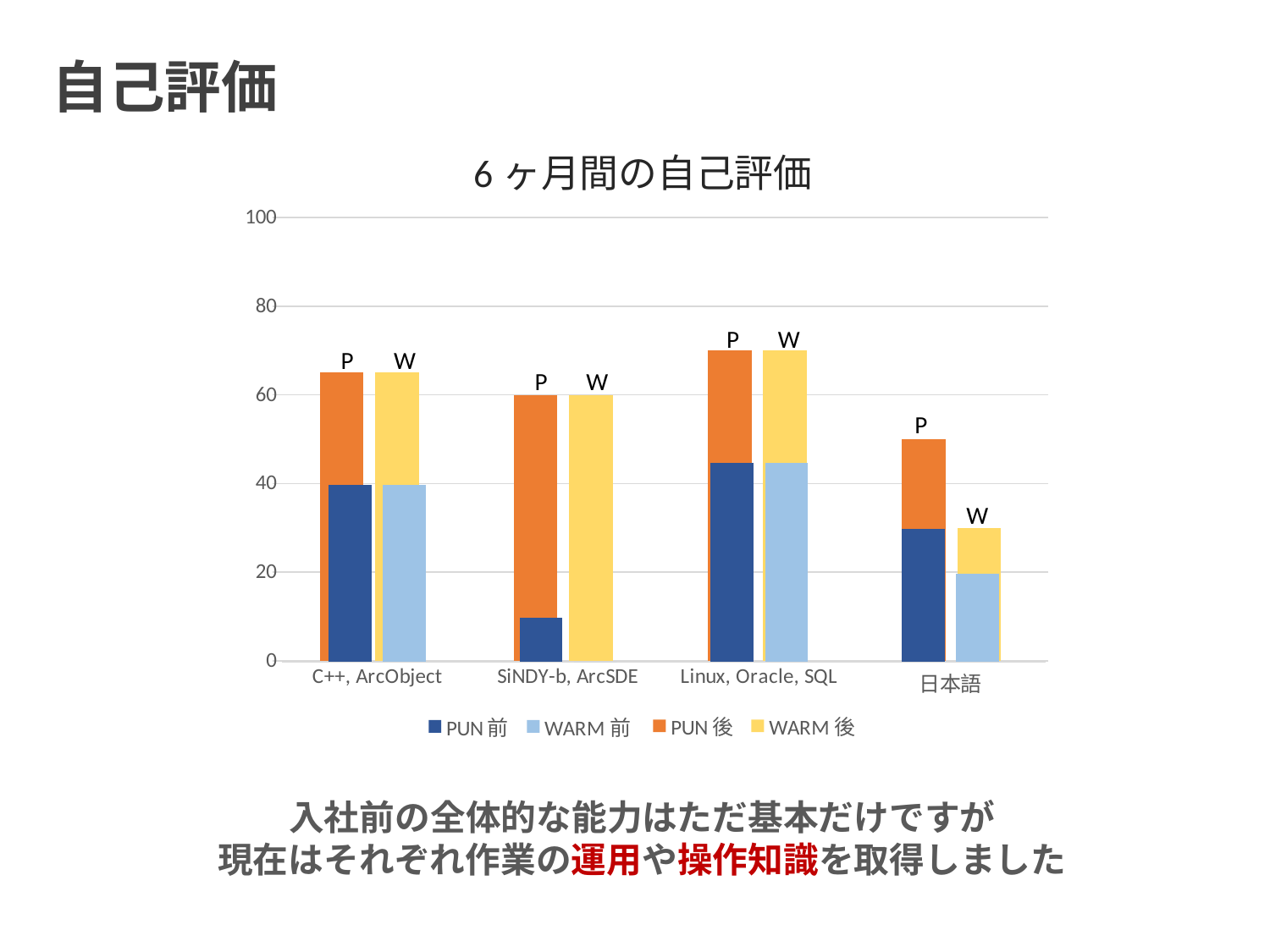

自己評価
6ヶ月間の自己評価

### Chart

| Category | PUN後 | WARM後 |
|---|---|---|
| C++, ArcObject | 65.0 | 65.0 |
| SiNDY-b, ArcSDE | 60.0 | 60.0 |
| Linux, Oracle, SQL | 70.0 | 70.0 |
| 日本語 | 50.0 | 30.0 |

### Chart

| Category | PUN前 | WARM前 |
|---|---|---|
| C++, ArcObject | 40.0 | 40.0 |
| SiNDY-b, ArcSDE | 10.0 | 0.0 |
| Linux, Oracle, SQL | 45.0 | 45.0 |
| 日本語 | 30.0 | 20.0 |
P
W
P
W
P
W
P
W
入社前の全体的な能力はただ基本だけですが
現在はそれぞれ作業の運用や操作知識を取得しました